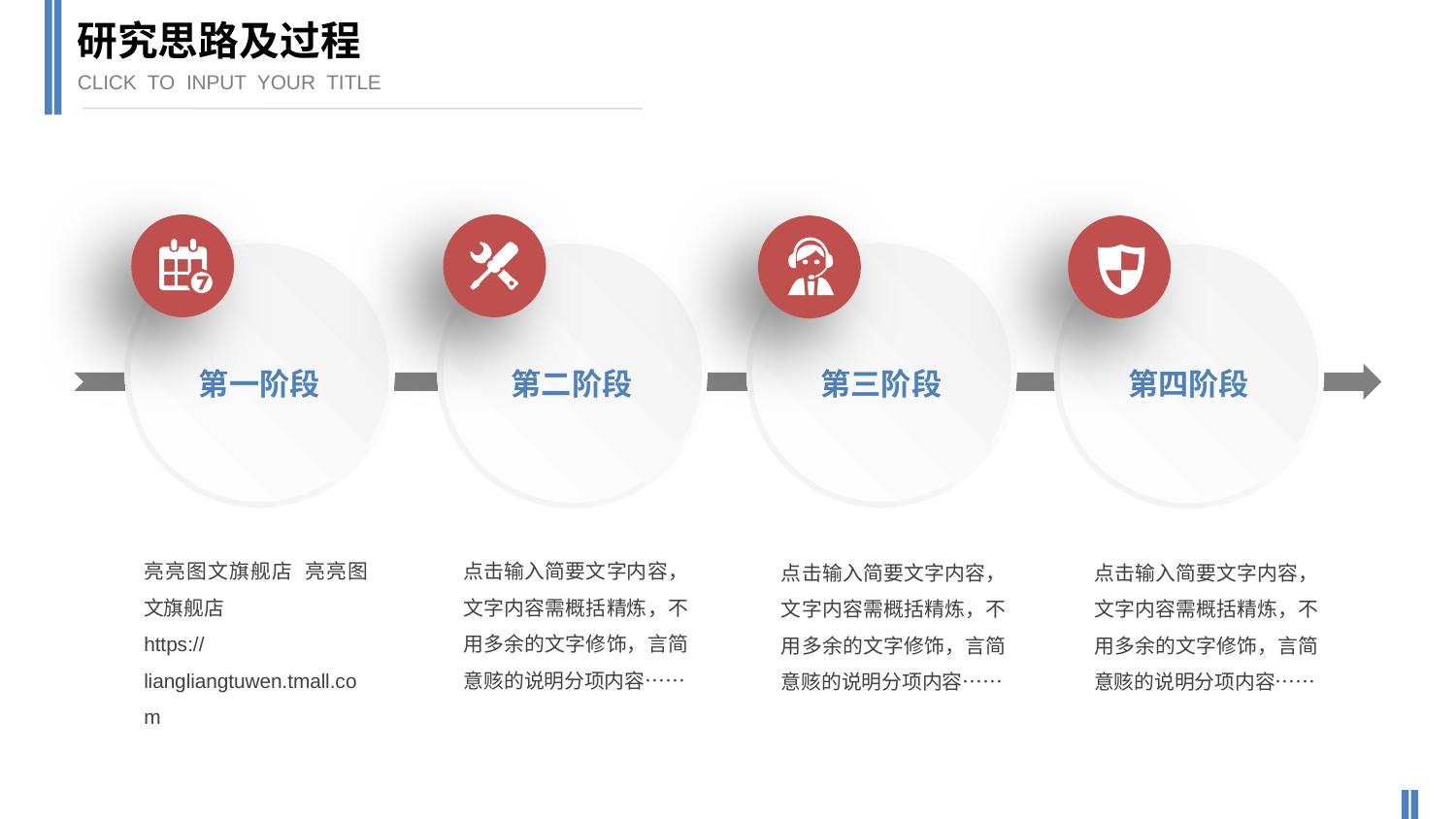

研究思路及过程
CLICK  TO  INPUT  YOUR  TITLE

第一阶段

第三阶段

第二阶段

第四阶段

亮亮图文旗舰店  亮亮图文旗舰店
https://liangliangtuwen.tmall.com
点击输入简要文字内容，文字内容需概括精炼，不用多余的文字修饰，言简意赅的说明分项内容……
点击输入简要文字内容，文字内容需概括精炼，不用多余的文字修饰，言简意赅的说明分项内容……
点击输入简要文字内容，文字内容需概括精炼，不用多余的文字修饰，言简意赅的说明分项内容……